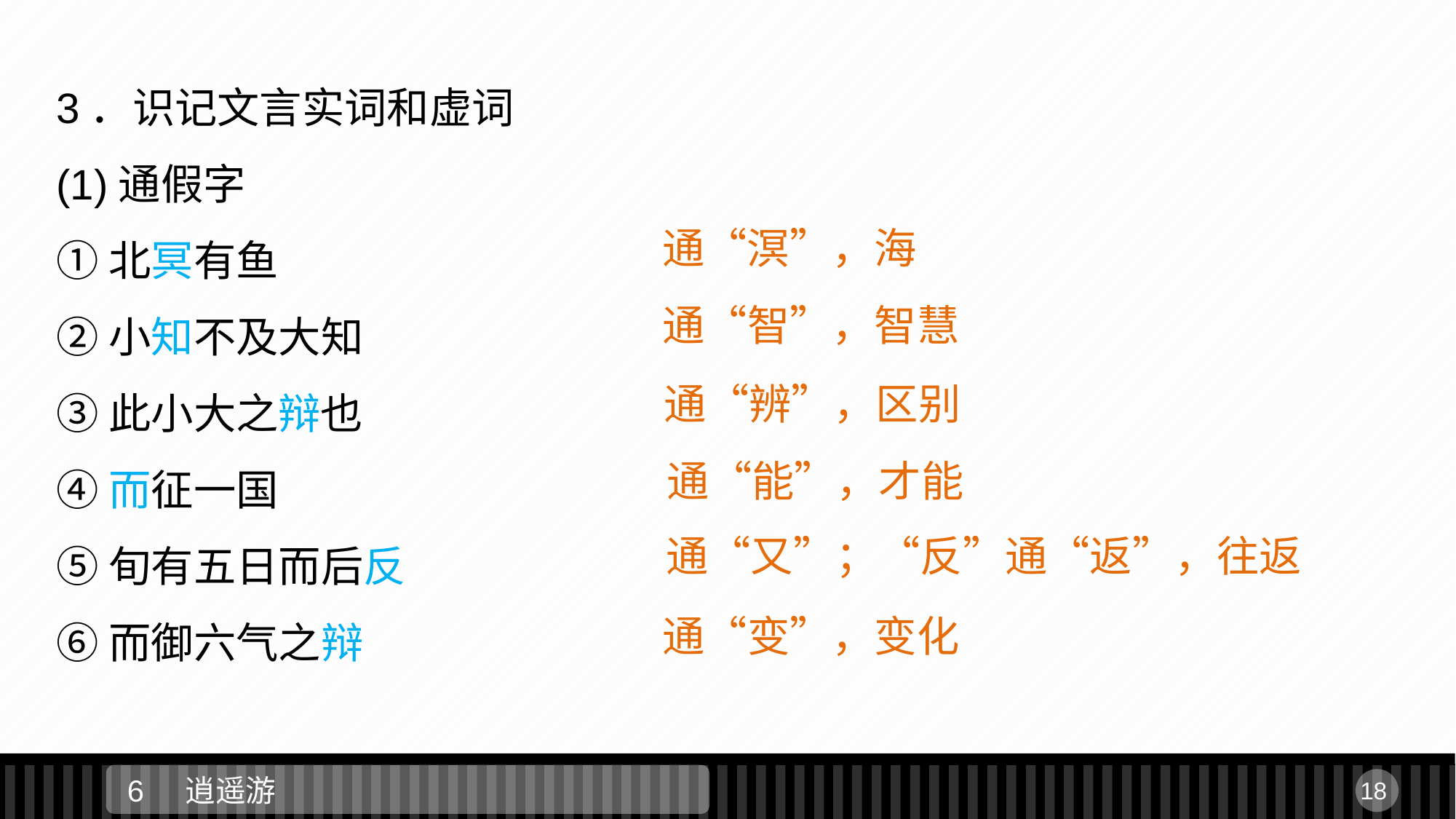

3．识记文言实词和虚词
(1)通假字
①北冥有鱼
②小知不及大知
③此小大之辩也
④而征一国
⑤旬有五日而后反
⑥而御六气之辩
通“溟”，海
通“智”，智慧
通“辨”，区别
通“能”，才能
通“又”；“反”通“返”，往返
通“变”，变化